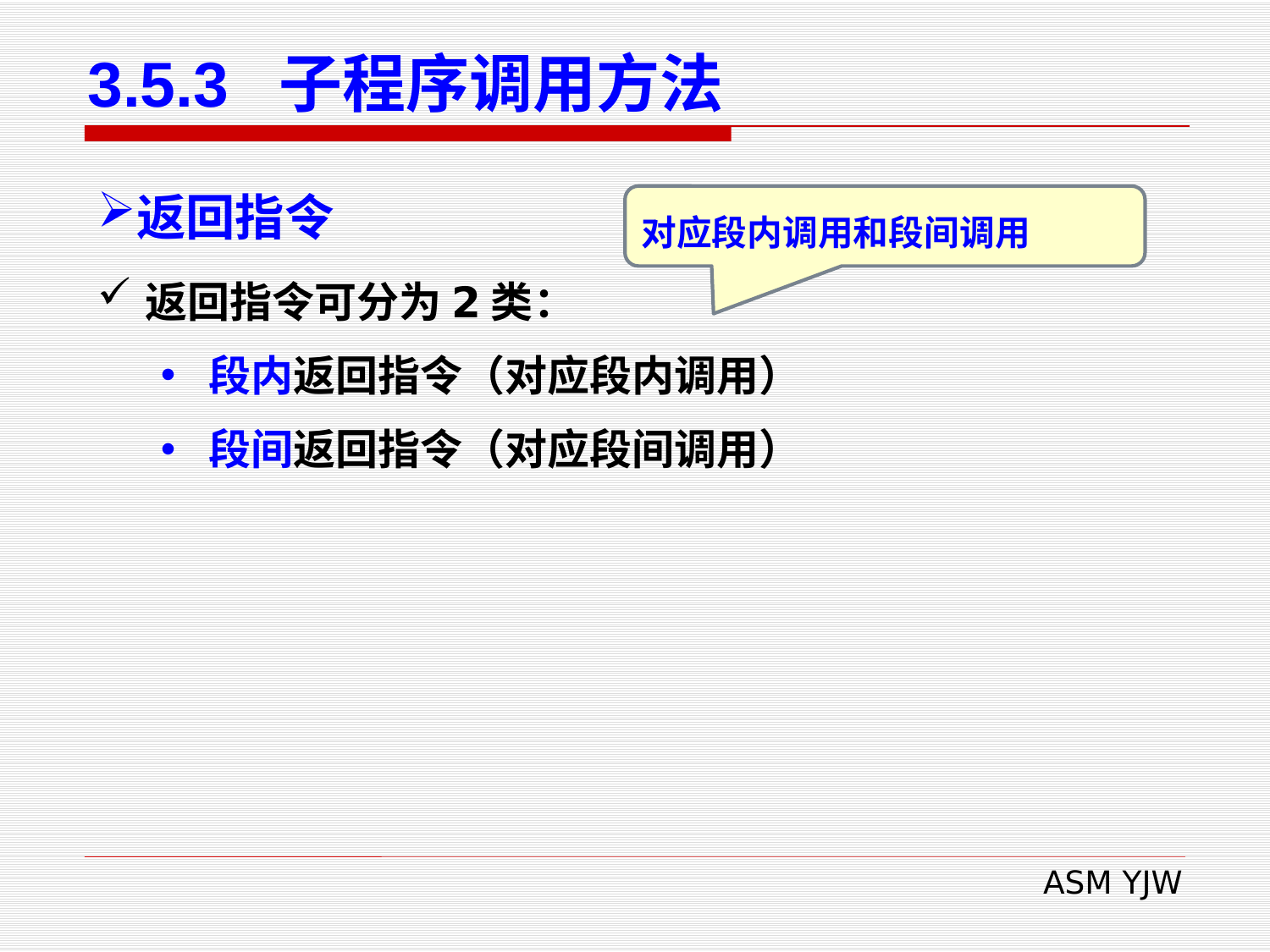

# 3.5.3  子程序调用方法
返回指令
对应段内调用和段间调用
返回指令可分为2类：
段内返回指令（对应段内调用）
段间返回指令（对应段间调用）